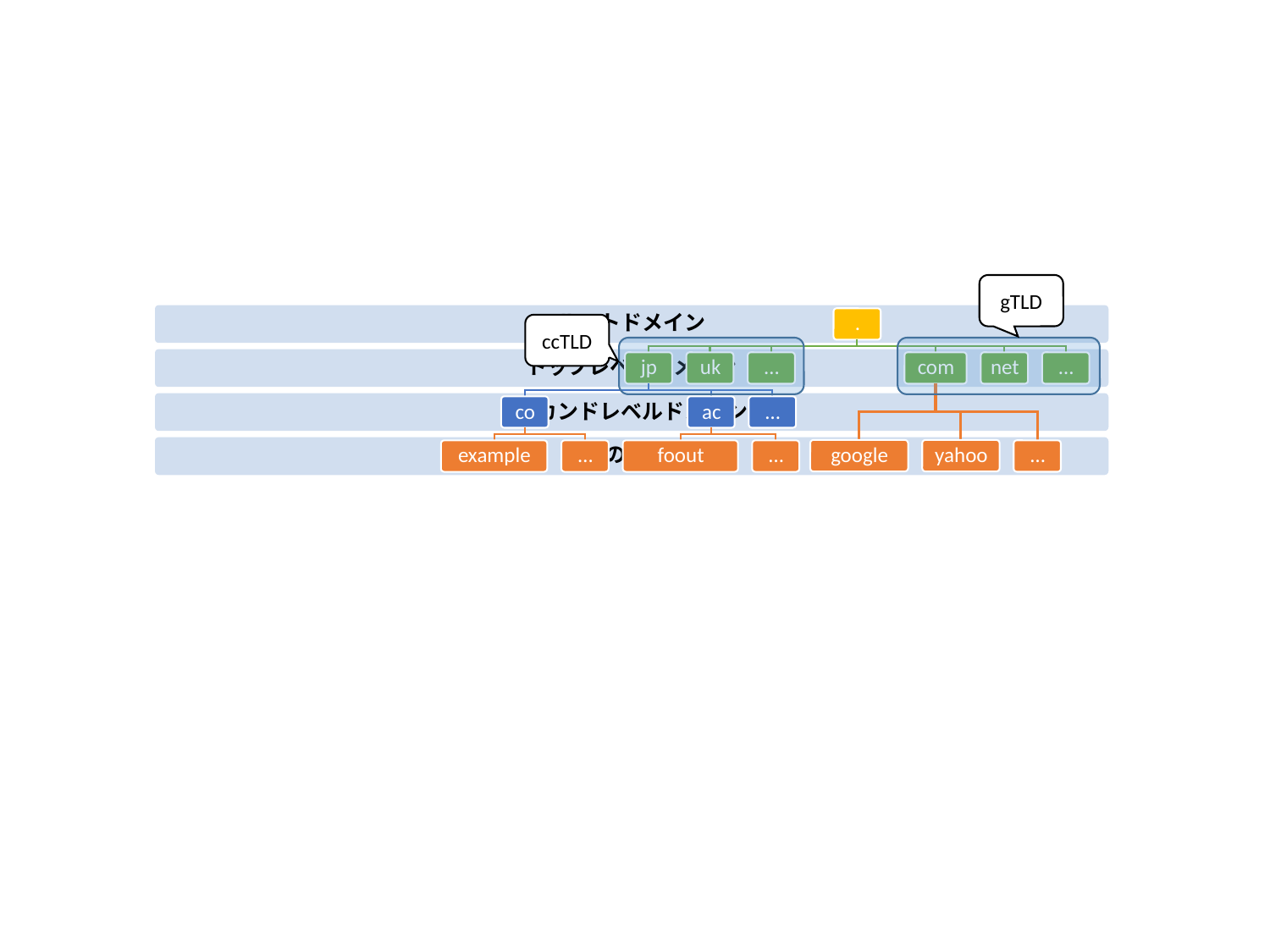

個別のドメイン
セカンドレベルドメイン
トップレベルドメイン
ルートドメイン
.
jp
co
example
…
ac
foout
…
…
uk
…
com
google
yahoo
…
net
…
gTLD
ccTLD